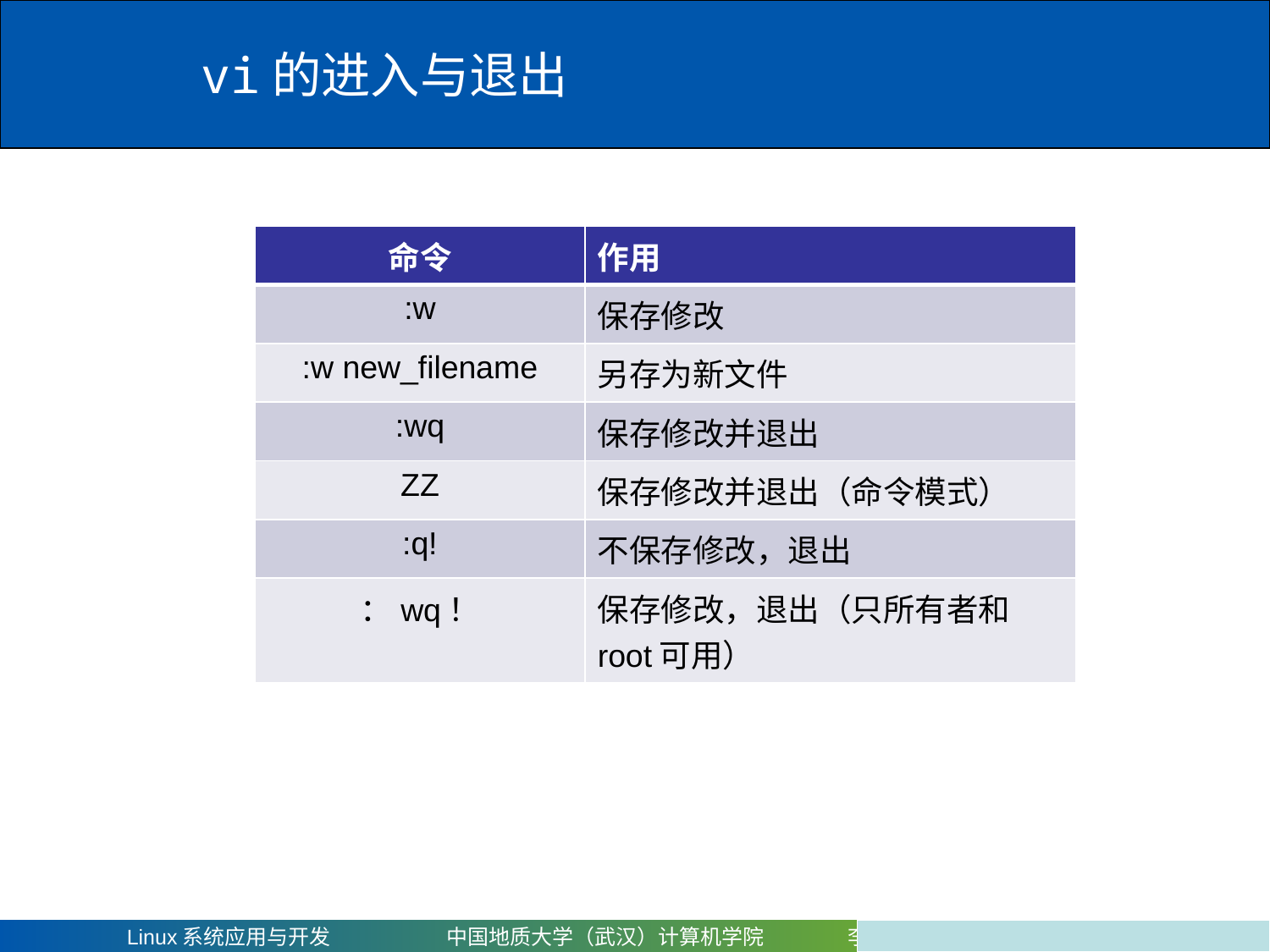

# vi的进入与退出

| 命令 | 作用 |
| --- | --- |
| :w | 保存修改 |
| :w new\_filename | 另存为新文件 |
| :wq | 保存修改并退出 |
| ZZ | 保存修改并退出（命令模式） |
| :q! | 不保存修改，退出 |
| ：wq！ | 保存修改，退出（只所有者和root可用） |